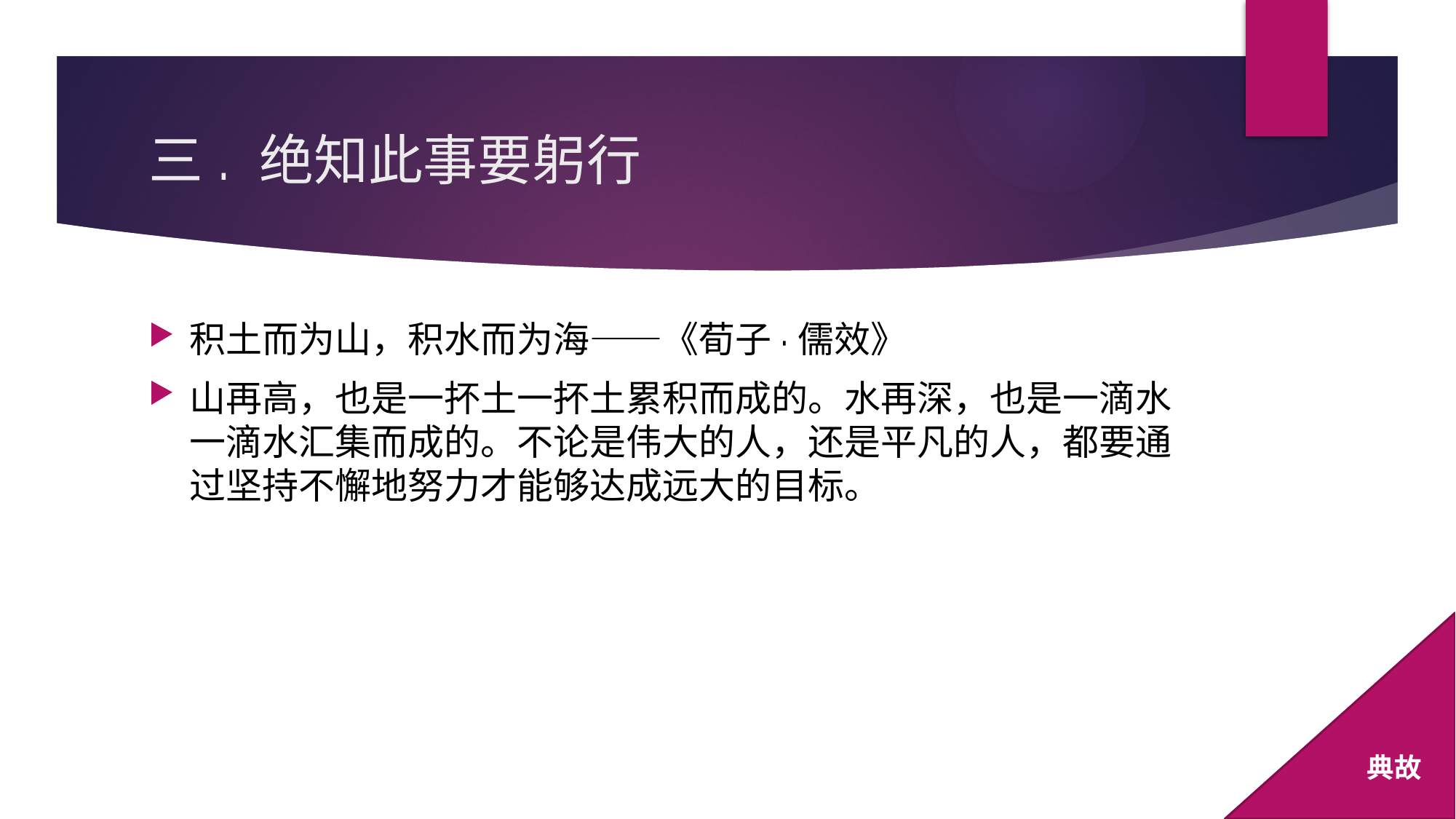

# 三. 绝知此事要躬行
积土而为山，积水而为海——《荀子·儒效》
山再高，也是一抔土一抔土累积而成的。水再深，也是一滴水一滴水汇集而成的。不论是伟大的人，还是平凡的人，都要通过坚持不懈地努力才能够达成远大的目标。

典故